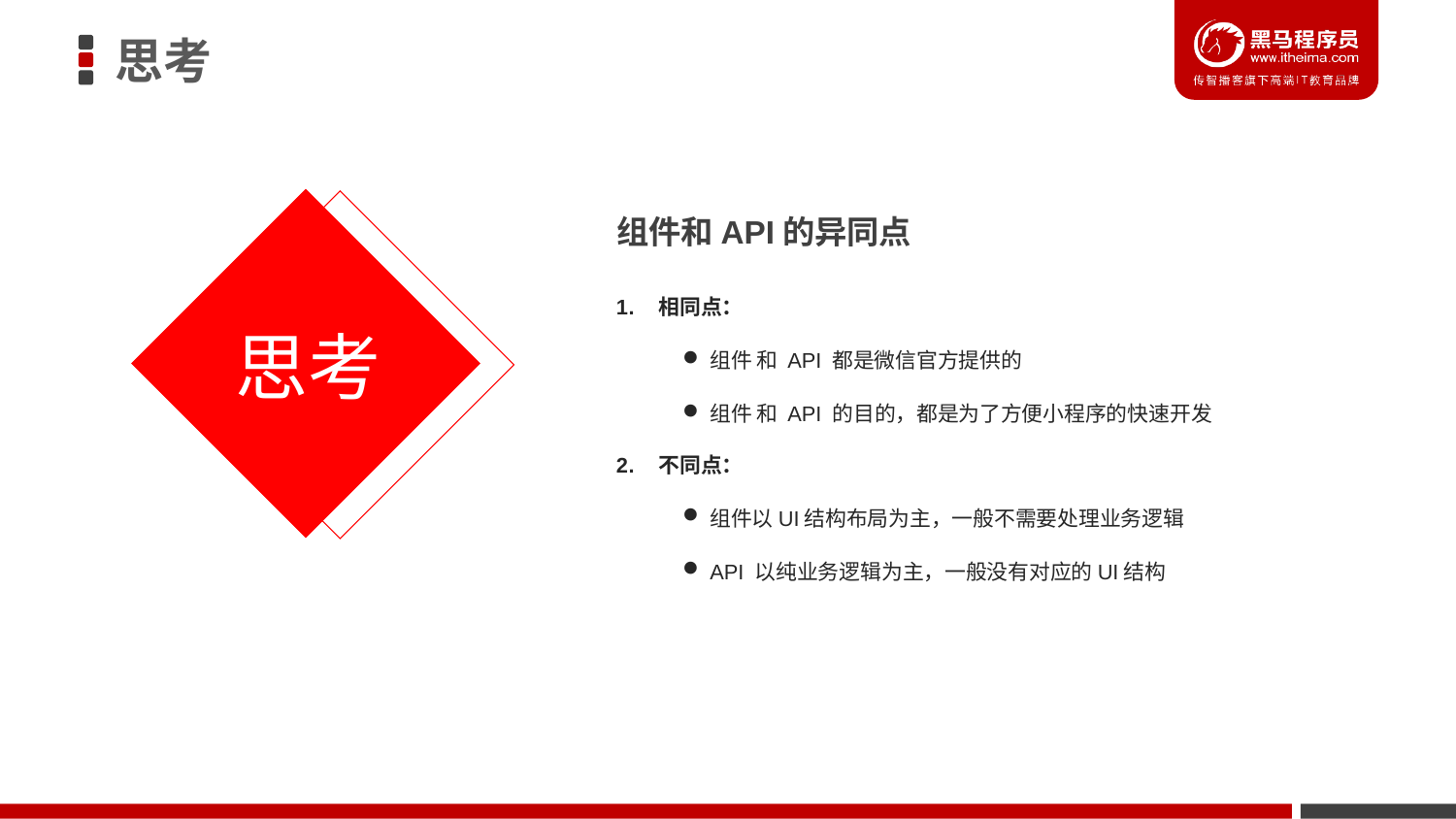

# 组件和API的异同点
相同点：
组件 和 API 都是微信官方提供的
组件 和 API 的目的，都是为了方便小程序的快速开发
不同点：
组件以UI结构布局为主，一般不需要处理业务逻辑
API 以纯业务逻辑为主，一般没有对应的UI结构